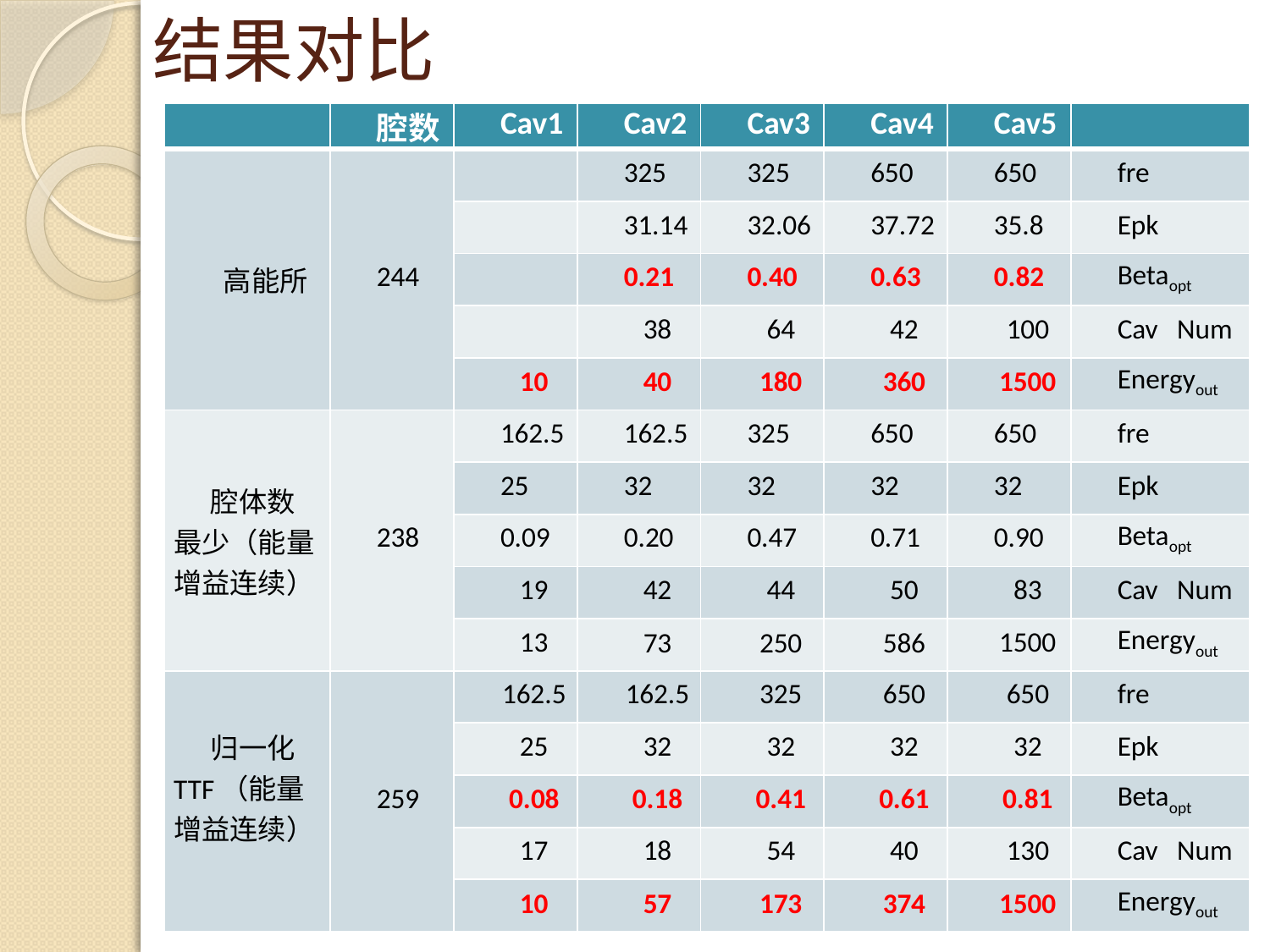

结果对比
|  | 腔数 | Cav1 | Cav2 | Cav3 | Cav4 | Cav5 |  |
| --- | --- | --- | --- | --- | --- | --- | --- |
| 高能所 | 244 |  | 325 | 325 | 650 | 650 | fre |
|  |  |  | 31.14 | 32.06 | 37.72 | 35.8 | Epk |
|  |  |  | 0.21 | 0.40 | 0.63 | 0.82 | Betaopt |
|  |  |  | 38 | 64 | 42 | 100 | Cav Num |
|  |  | 10 | 40 | 180 | 360 | 1500 | Energyout |
| 腔体数 最少（能量增益连续） | 238 | 162.5 | 162.5 | 325 | 650 | 650 | fre |
|  |  | 25 | 32 | 32 | 32 | 32 | Epk |
|  |  | 0.09 | 0.20 | 0.47 | 0.71 | 0.90 | Betaopt |
|  |  | 19 | 42 | 44 | 50 | 83 | Cav Num |
|  |  | 13 | 73 | 250 | 586 | 1500 | Energyout |
| 归一化TTF（能量增益连续） | 259 | 162.5 | 162.5 | 325 | 650 | 650 | fre |
|  |  | 25 | 32 | 32 | 32 | 32 | Epk |
|  |  | 0.08 | 0.18 | 0.41 | 0.61 | 0.81 | Betaopt |
|  |  | 17 | 18 | 54 | 40 | 130 | Cav Num |
|  |  | 10 | 57 | 173 | 374 | 1500 | Energyout |